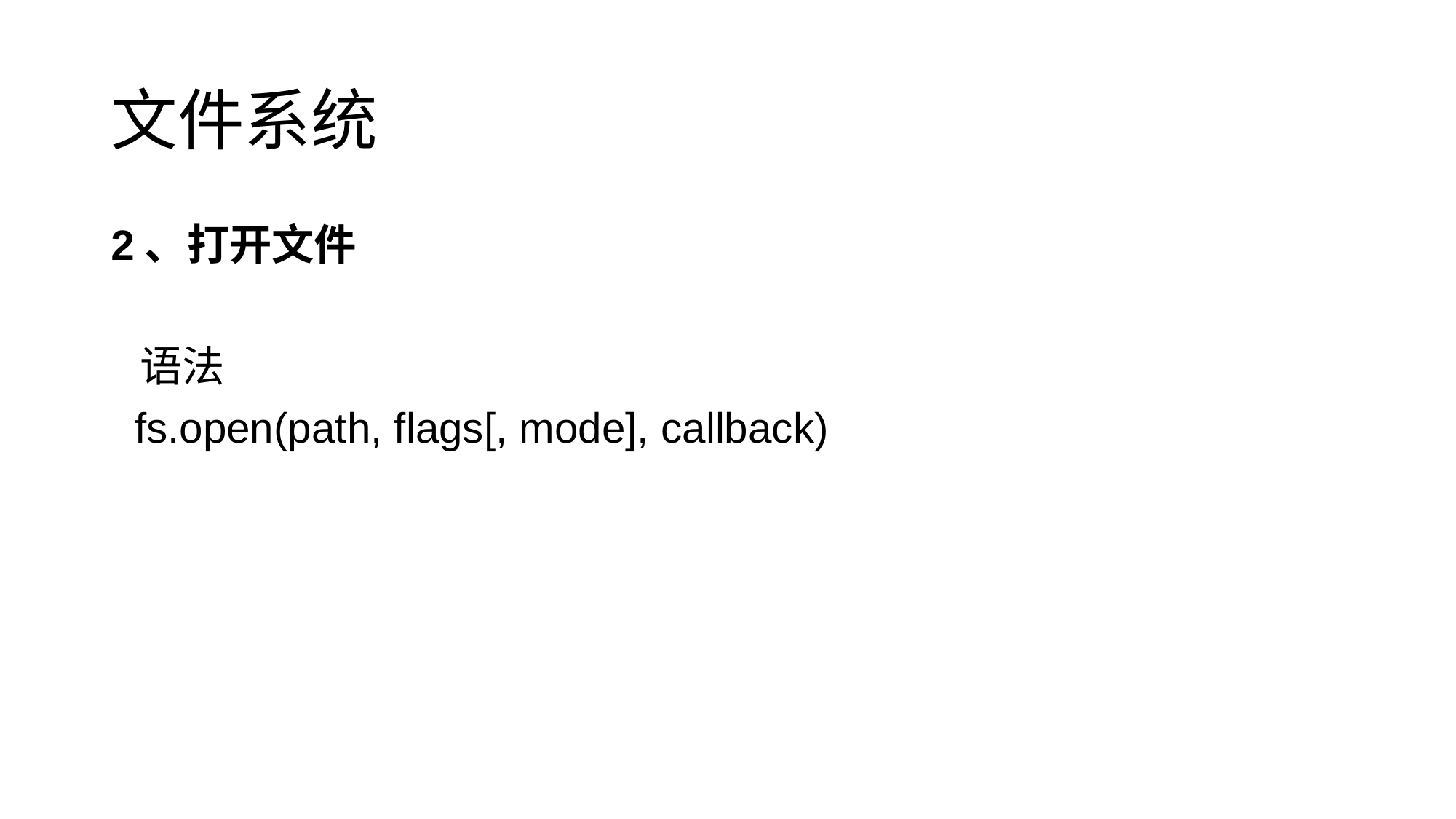

# 文件系统
2、打开文件

  语法
  fs.open(path, flags[, mode], callback)